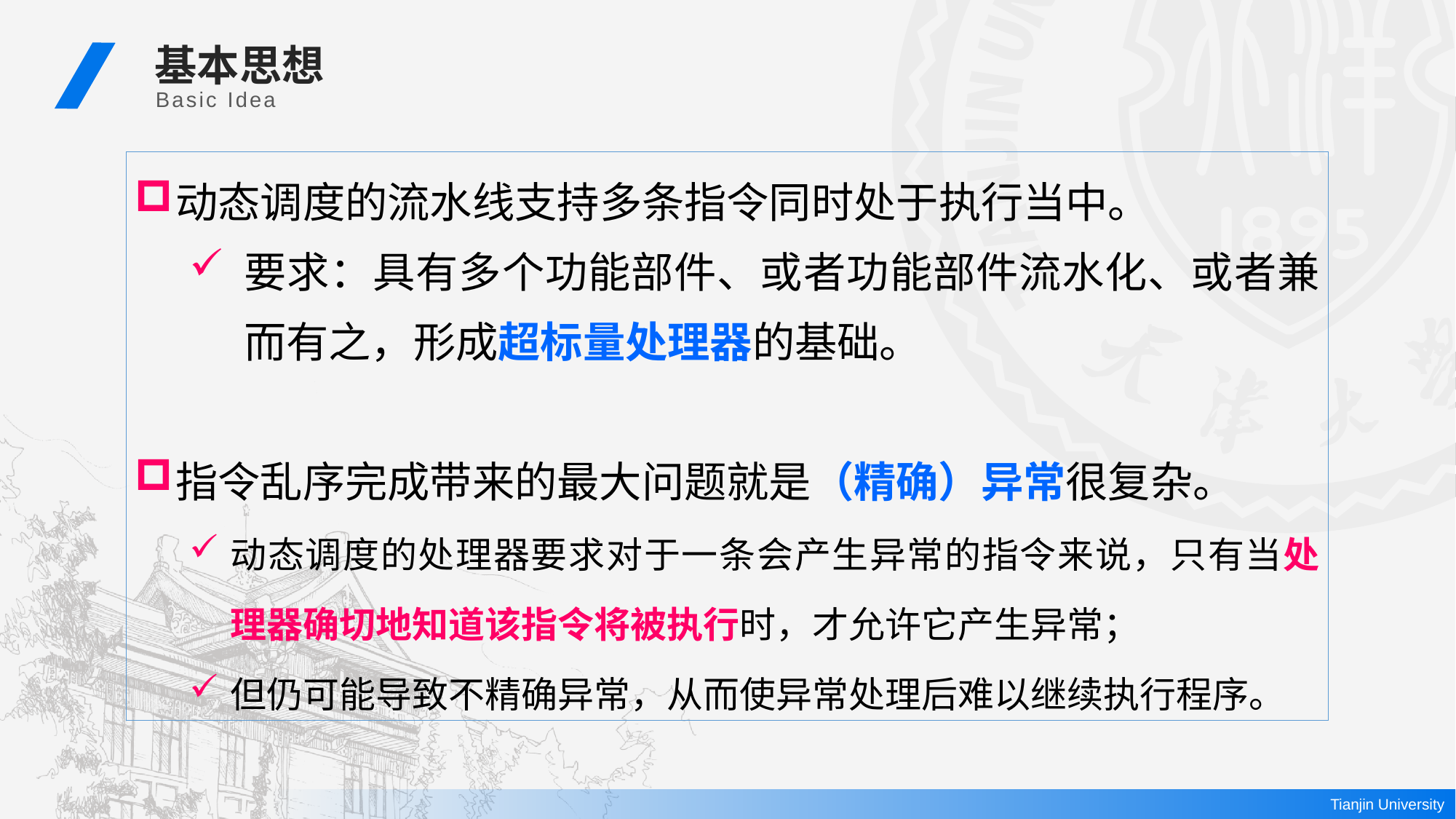

基本思想
Basic Idea
动态调度的流水线支持多条指令同时处于执行当中。
要求：具有多个功能部件、或者功能部件流水化、或者兼而有之，形成超标量处理器的基础。

指令乱序完成带来的最大问题就是（精确）异常很复杂。
动态调度的处理器要求对于一条会产生异常的指令来说，只有当处理器确切地知道该指令将被执行时，才允许它产生异常；
但仍可能导致不精确异常，从而使异常处理后难以继续执行程序。